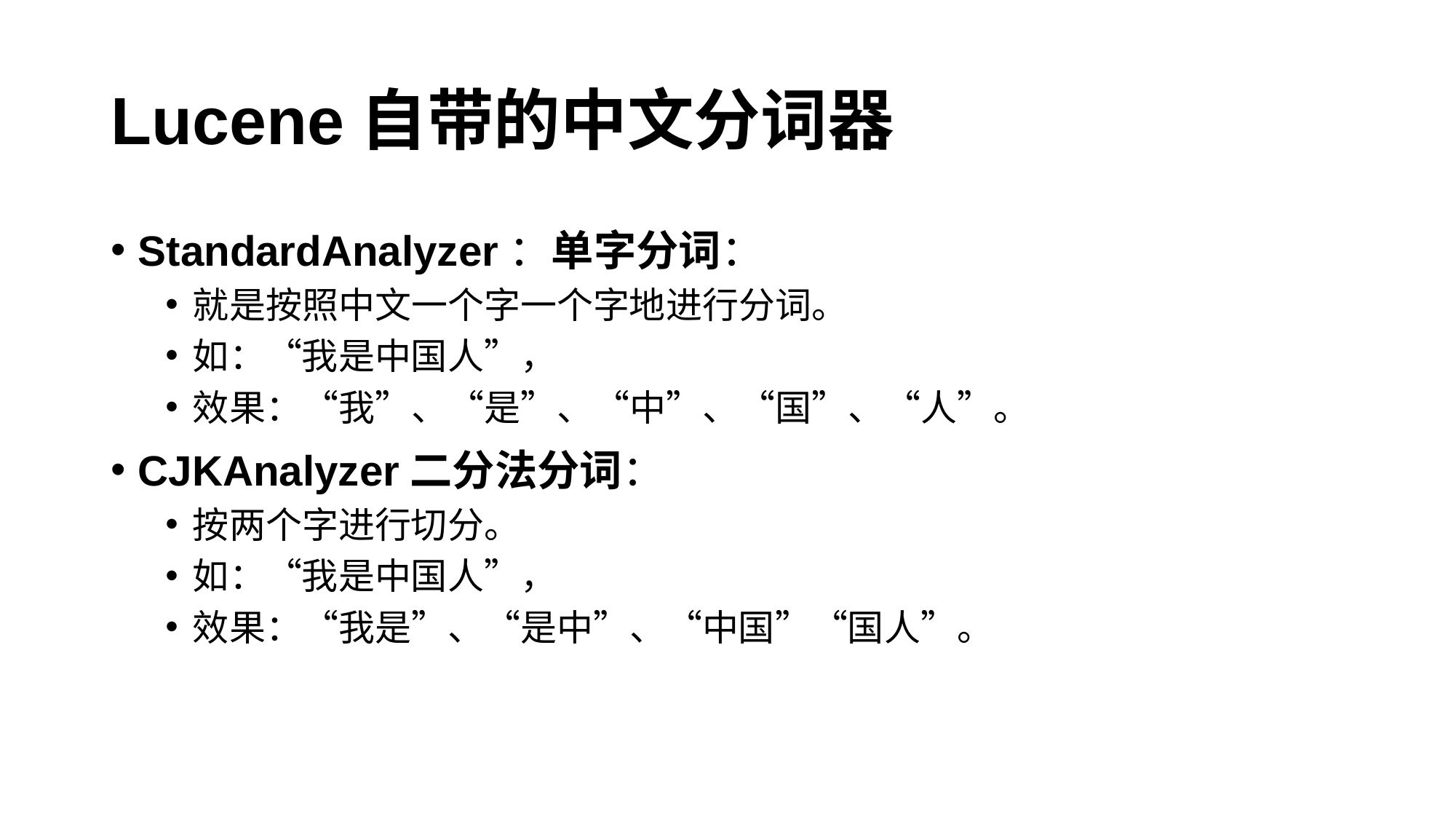

# Lucene自带的中文分词器
StandardAnalyzer：单字分词：
就是按照中文一个字一个字地进行分词。
如：“我是中国人”，
效果：“我”、“是”、“中”、“国”、“人”。
CJKAnalyzer二分法分词：
按两个字进行切分。
如：“我是中国人”，
效果：“我是”、“是中”、“中国”“国人”。